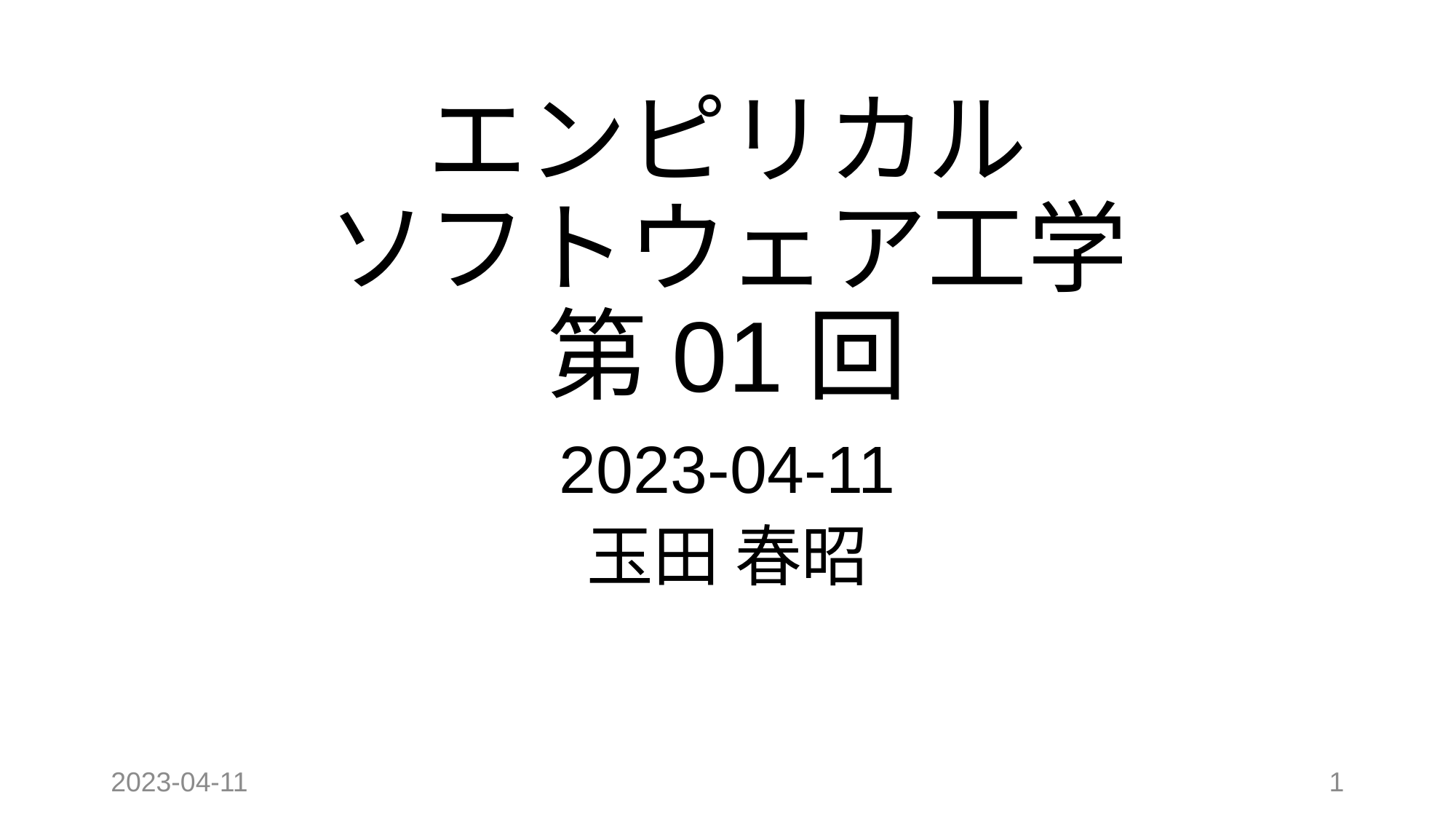

# エンピリカル ソフトウェア工学 第01回
2023-04-11
玉田 春昭
2023-04-11
1